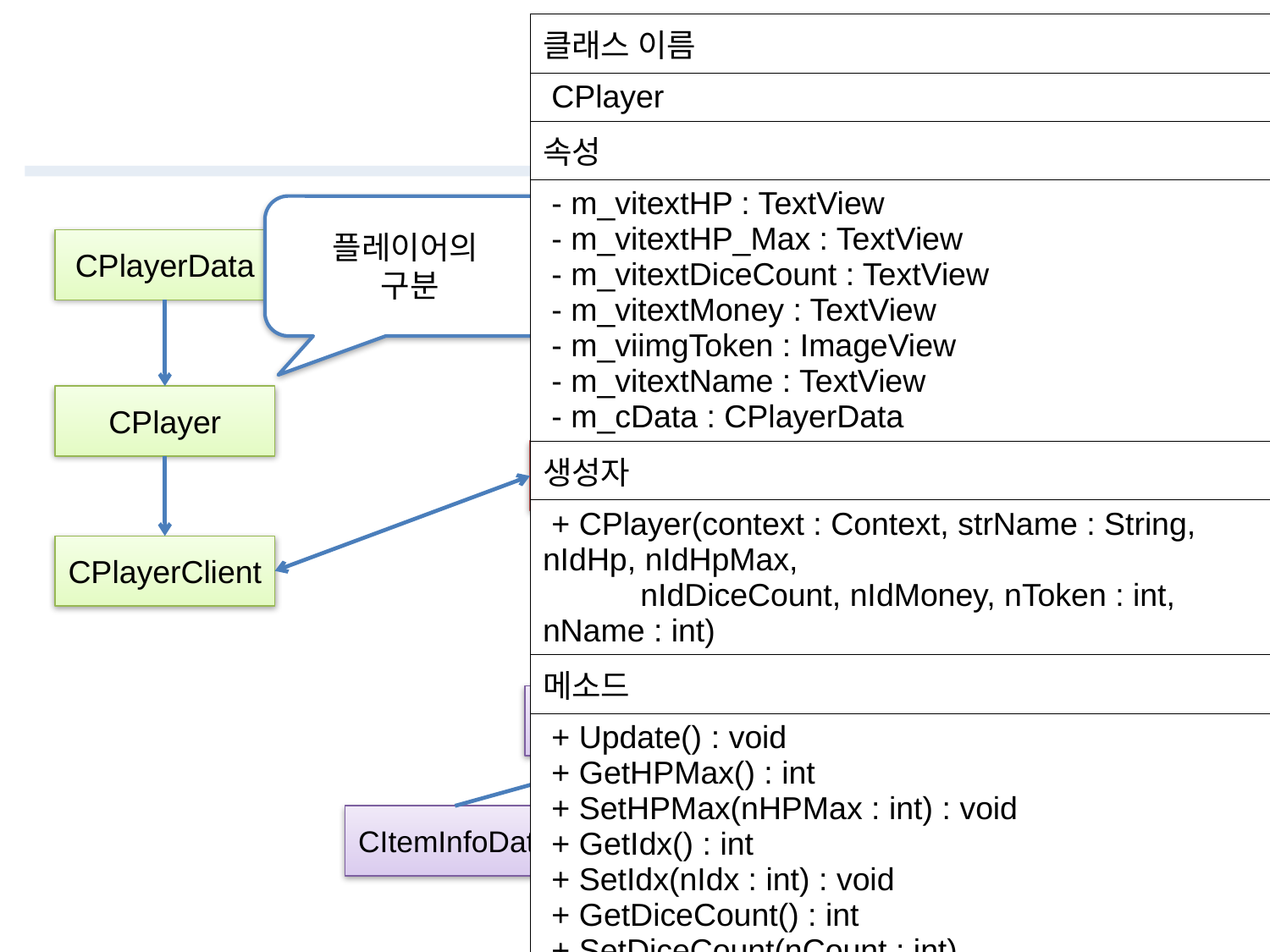

| 클래스 이름 |
| --- |
| CPlayer |
| 속성 |
| - m\_vitextHP : TextView - m\_vitextHP\_Max : TextView - m\_vitextDiceCount : TextView - m\_vitextMoney : TextView - m\_viimgToken : ImageView - m\_vitextName : TextView - m\_cData : CPlayerData |
| 생성자 |
| + CPlayer(context : Context, strName : String, nIdHp, nIdHpMax, nIdDiceCount, nIdMoney, nToken : int, nName : int) |
| 메소드 |
| + Update() : void + GetHPMax() : int + SetHPMax(nHPMax : int) : void + GetIdx() : int + SetIdx(nIdx : int) : void + GetDiceCount() : int + SetDiceCount(nCount : int) + GetHP() : int + AddHP(nHP : int) : void + SetHP(nHP : int) : void + GetName() : String + SetName(strName : String) : void + GetMoney() : int + SetMoney(nMoney : int) : void + AddDiceCount(nVal : int) : void + AddMoney(nMoney : int) : void + AddMHP(nVal : int) : void |
# 4. 클래스 구조
플레이어의
구분
CDiceClient
CPlayerData
CPlayer
MainActivity
CMap
CPlayerClient
CItemClient
CItemInfoData
CItemData